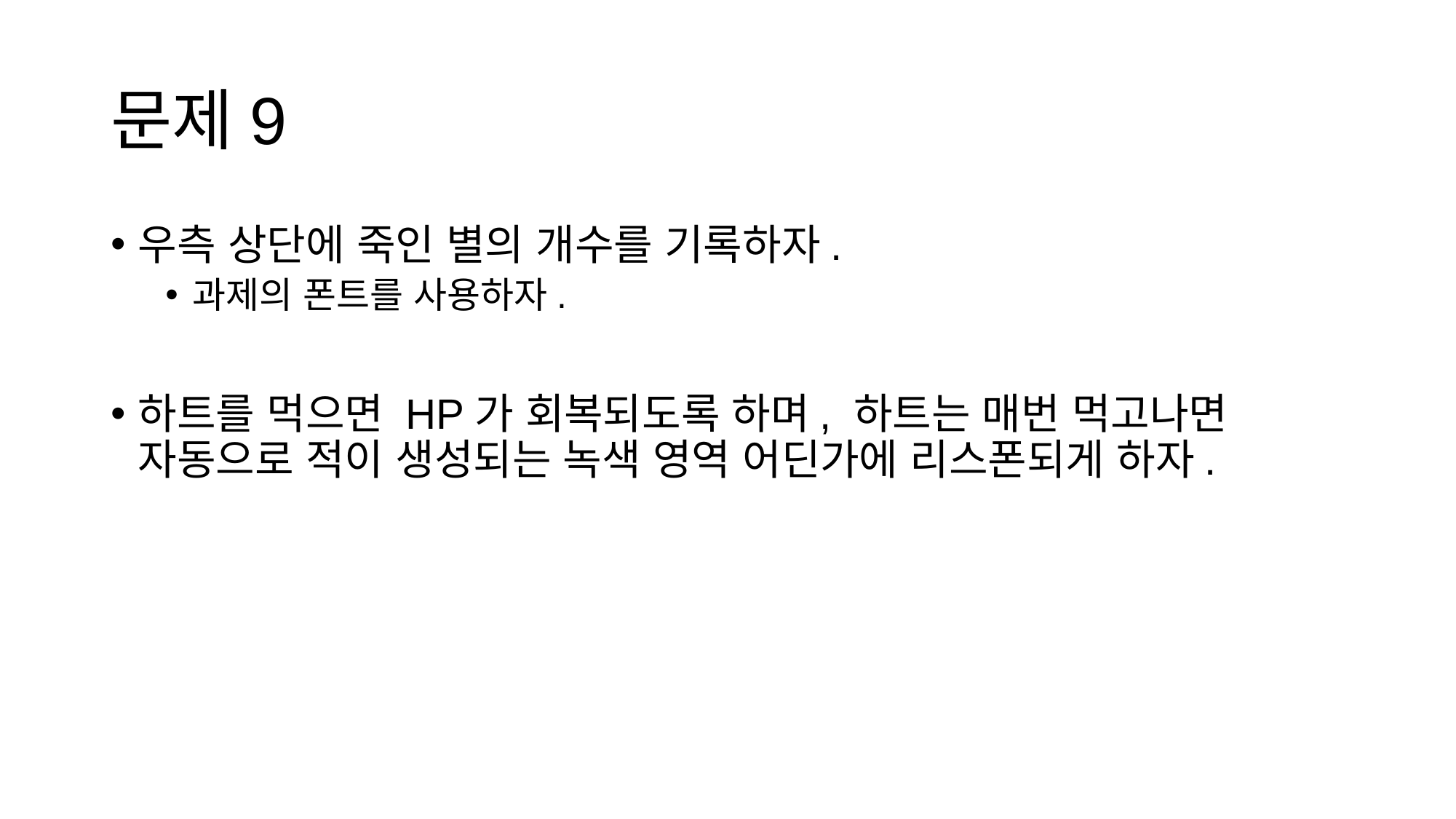

# 문제9
우측 상단에 죽인 별의 개수를 기록하자.
과제의 폰트를 사용하자.

하트를 먹으면 HP가 회복되도록 하며, 하트는 매번 먹고나면 자동으로 적이 생성되는 녹색 영역 어딘가에 리스폰되게 하자.